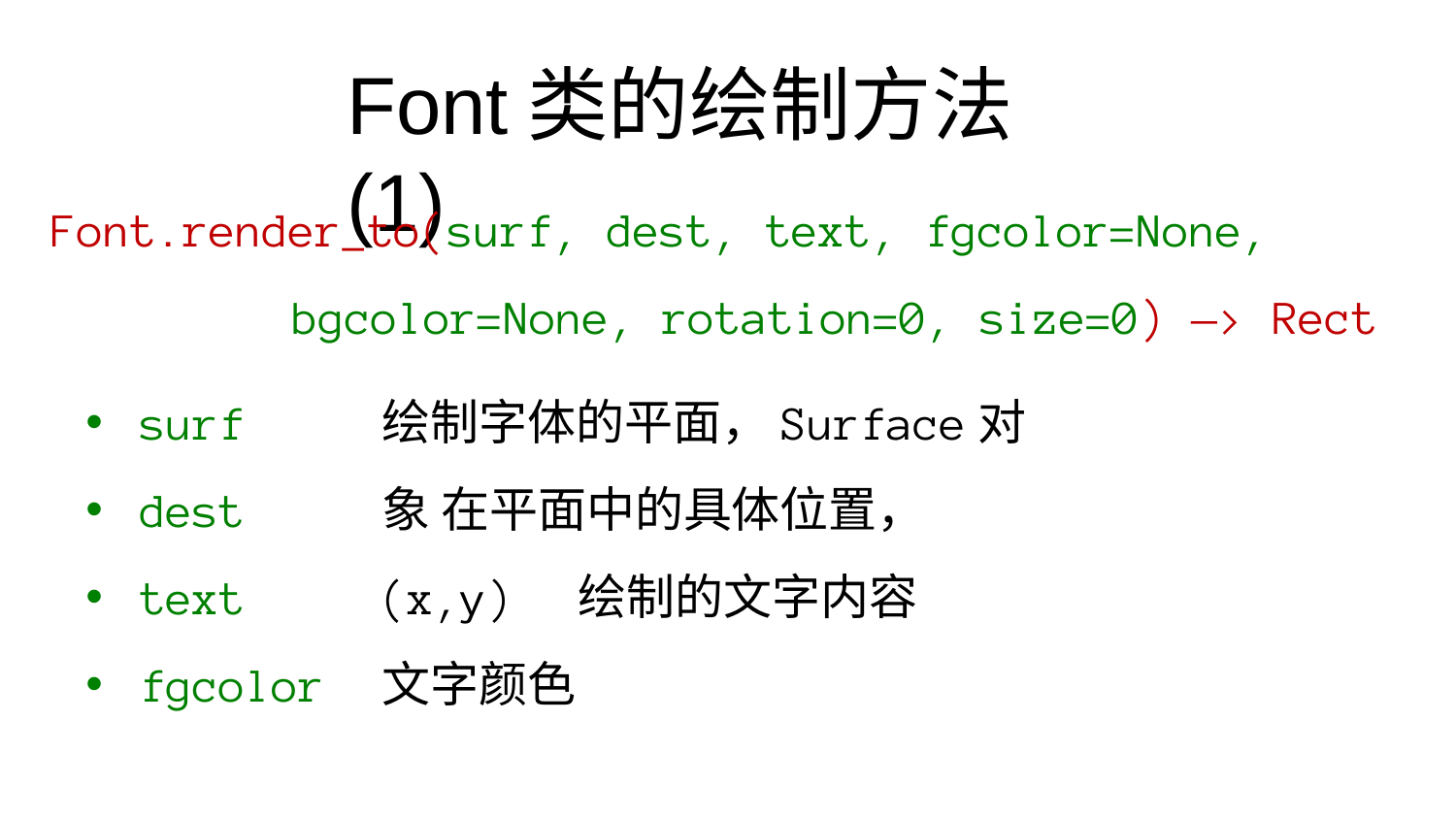

# Font类的绘制方法(1)
Font.render_to(surf, dest, text, fgcolor=None,  bgcolor=None, rotation=0, size=0) —> Rect
surf
dest
text
fgcolor
绘制字体的平面，Surface对象 在平面中的具体位置，(x,y)  绘制的文字内容
文字颜色